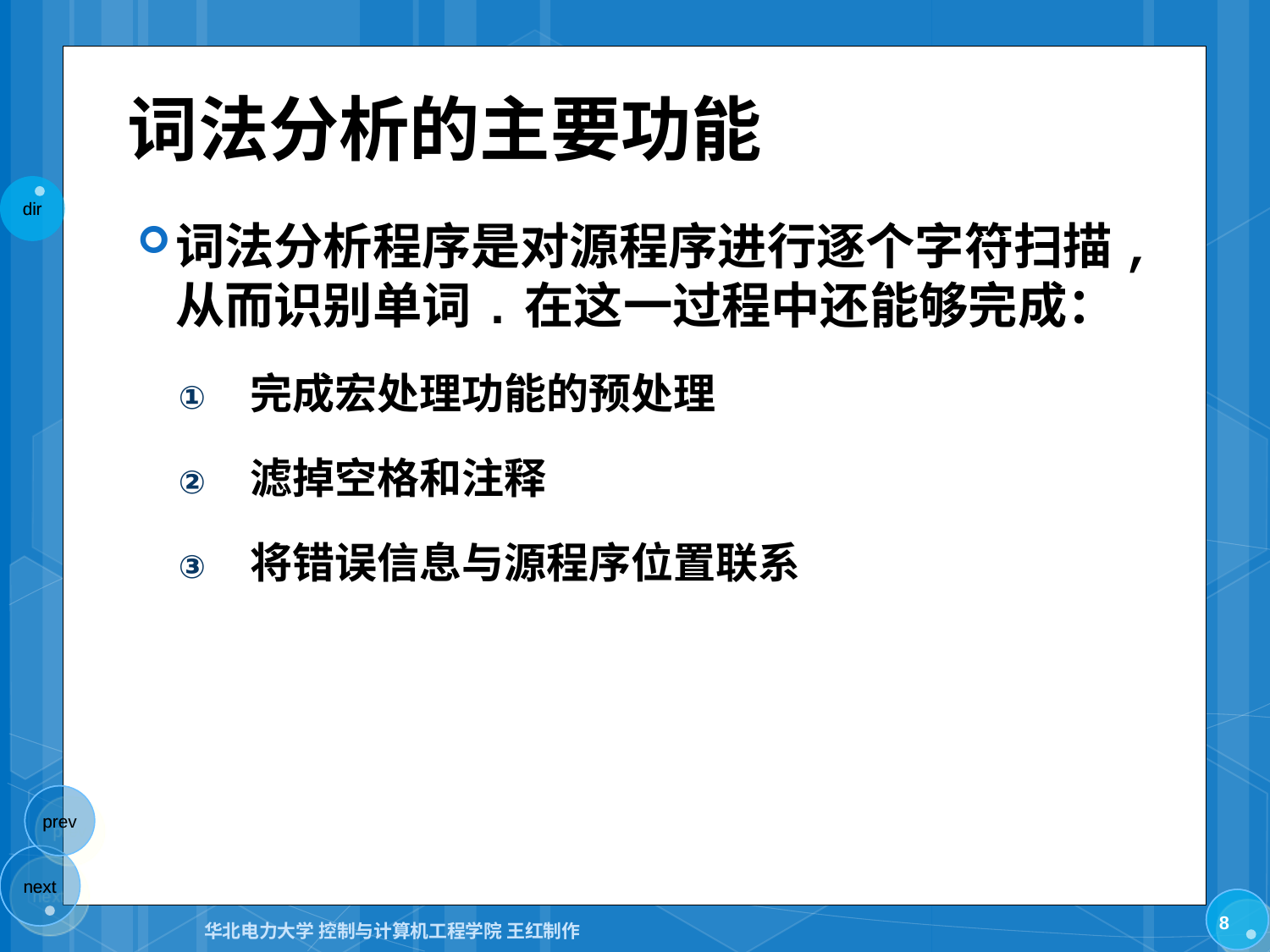

# 词法分析的主要功能
词法分析程序是对源程序进行逐个字符扫描,从而识别单词.在这一过程中还能够完成：
完成宏处理功能的预处理
滤掉空格和注释
将错误信息与源程序位置联系
8
华北电力大学 控制与计算机工程学院 王红制作